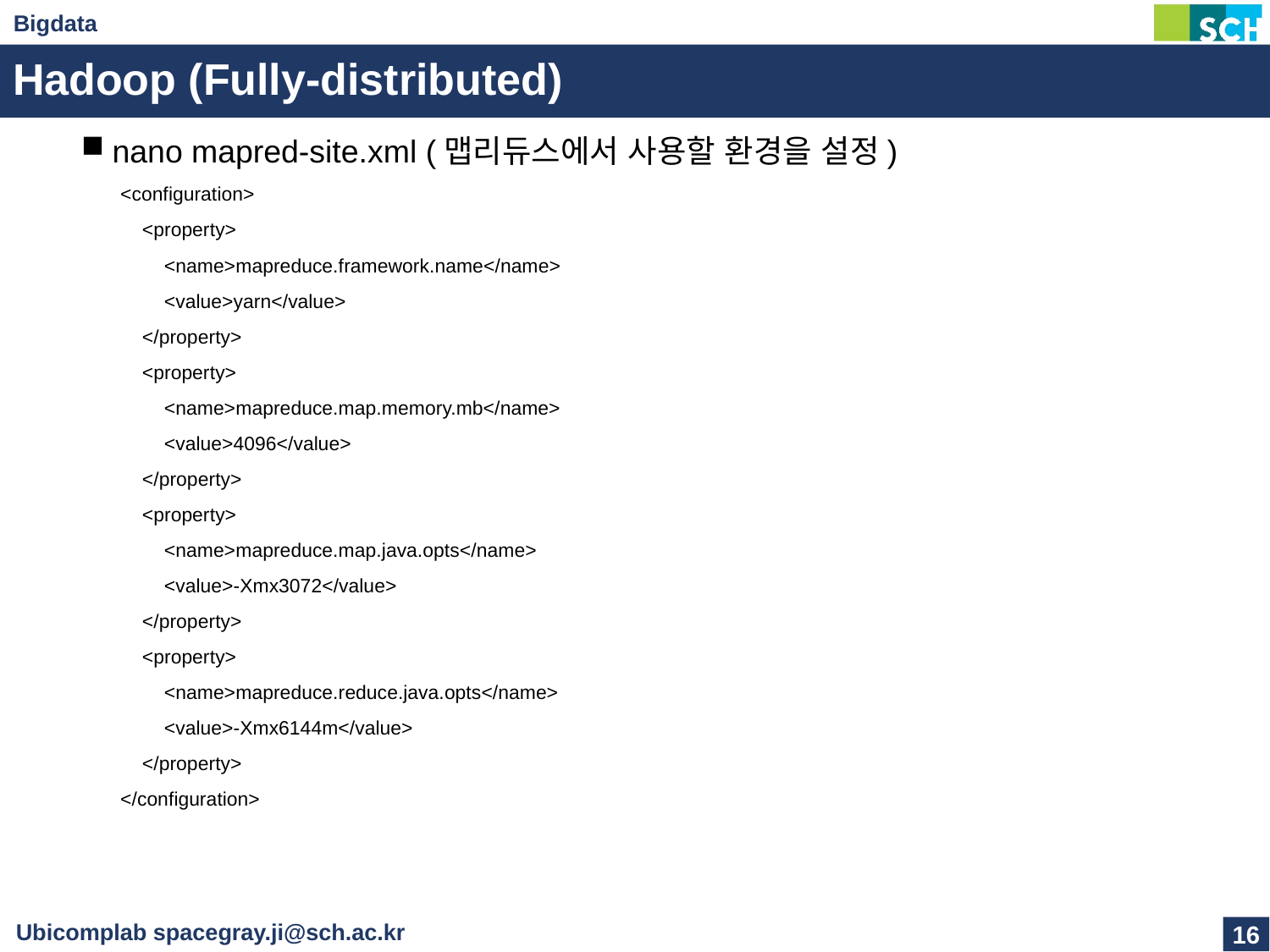

# Hadoop (Fully-distributed)
nano mapred-site.xml (맵리듀스에서 사용할 환경을 설정)
<configuration>
    <property>
        <name>mapreduce.framework.name</name>
        <value>yarn</value>
    </property>
    <property>
        <name>mapreduce.map.memory.mb</name>
        <value>4096</value>
    </property>
    <property>
        <name>mapreduce.map.java.opts</name>
        <value>-Xmx3072</value>
    </property>
    <property>
        <name>mapreduce.reduce.java.opts</name>
        <value>-Xmx6144m</value>
    </property>
</configuration>
16